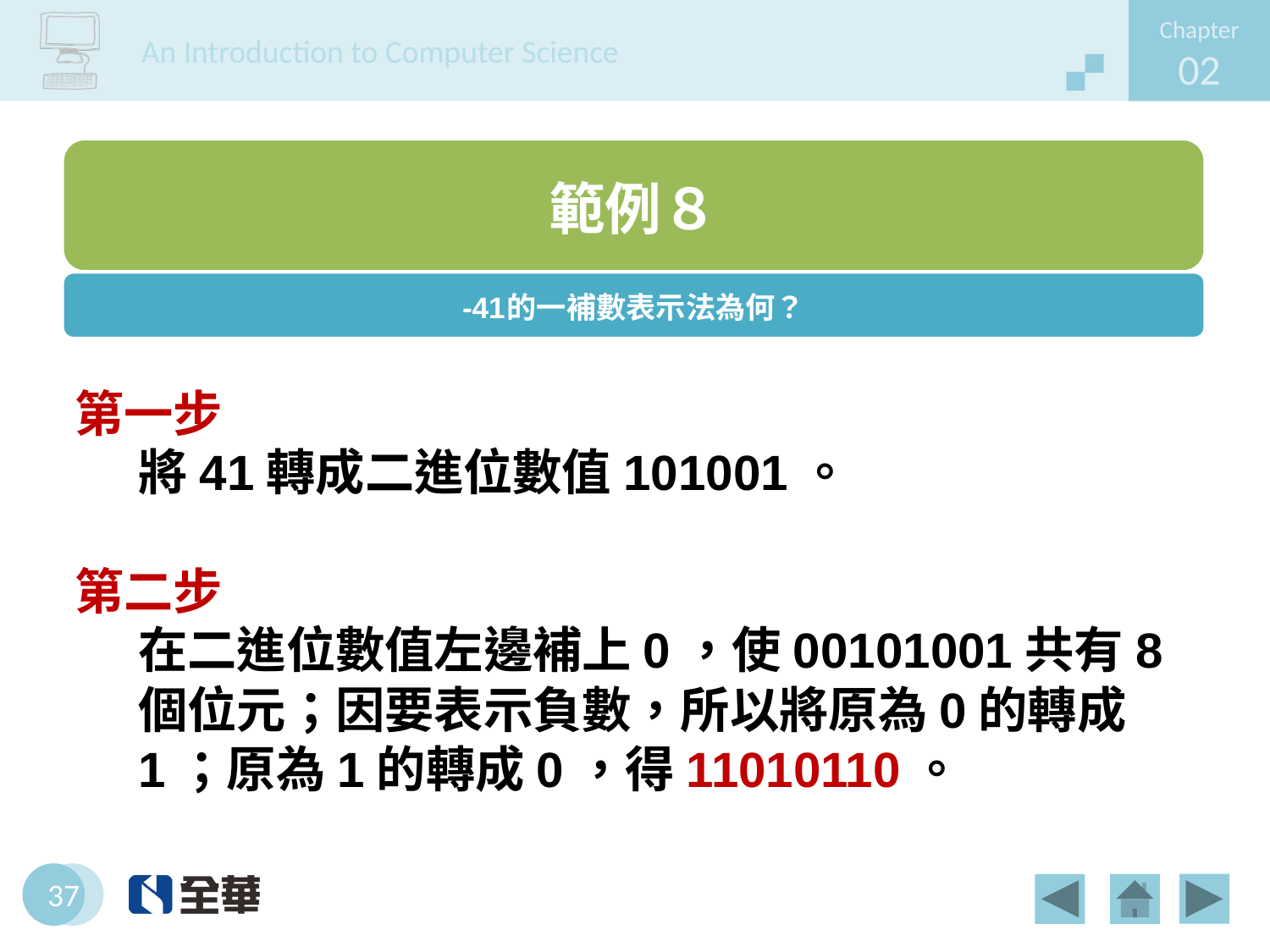

範例８
-41的一補數表示法為何？
第一步
將41轉成二進位數值101001。

第二步
在二進位數值左邊補上0，使00101001共有8個位元；因要表示負數，所以將原為0的轉成1；原為1的轉成0，得11010110。